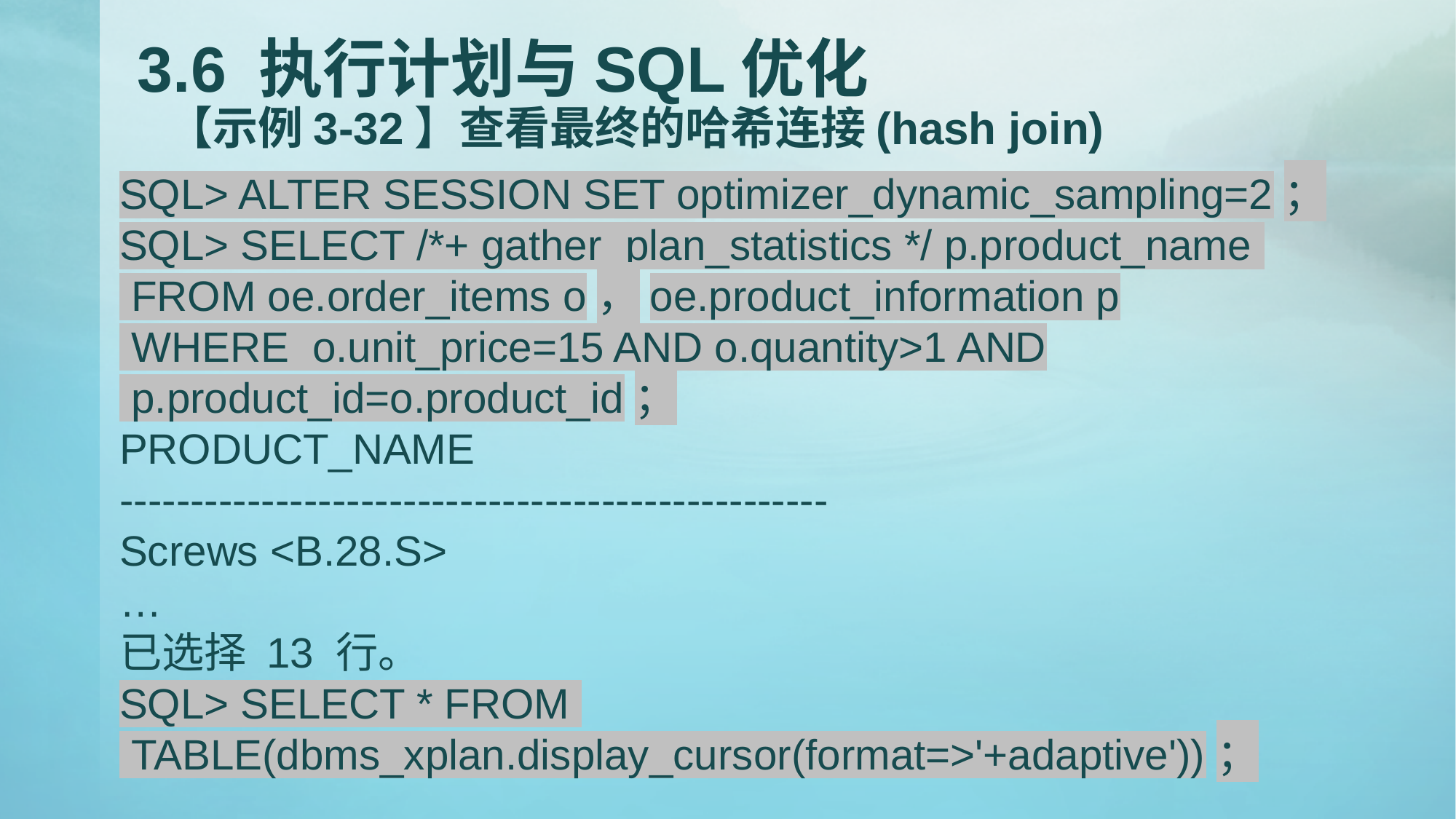

# 3.6 执行计划与SQL优化 【示例3-32】查看最终的哈希连接(hash join)
SQL> ALTER SESSION SET optimizer_dynamic_sampling=2；
SQL> SELECT /*+ gather_plan_statistics */ p.product_name
 FROM oe.order_items o，oe.product_information p
 WHERE  o.unit_price=15 AND o.quantity>1 AND
 p.product_id=o.product_id；
PRODUCT_NAME
--------------------------------------------------
Screws <B.28.S>
…
已选择 13 行。
SQL> SELECT * FROM
 TABLE(dbms_xplan.display_cursor(format=>'+adaptive'))；